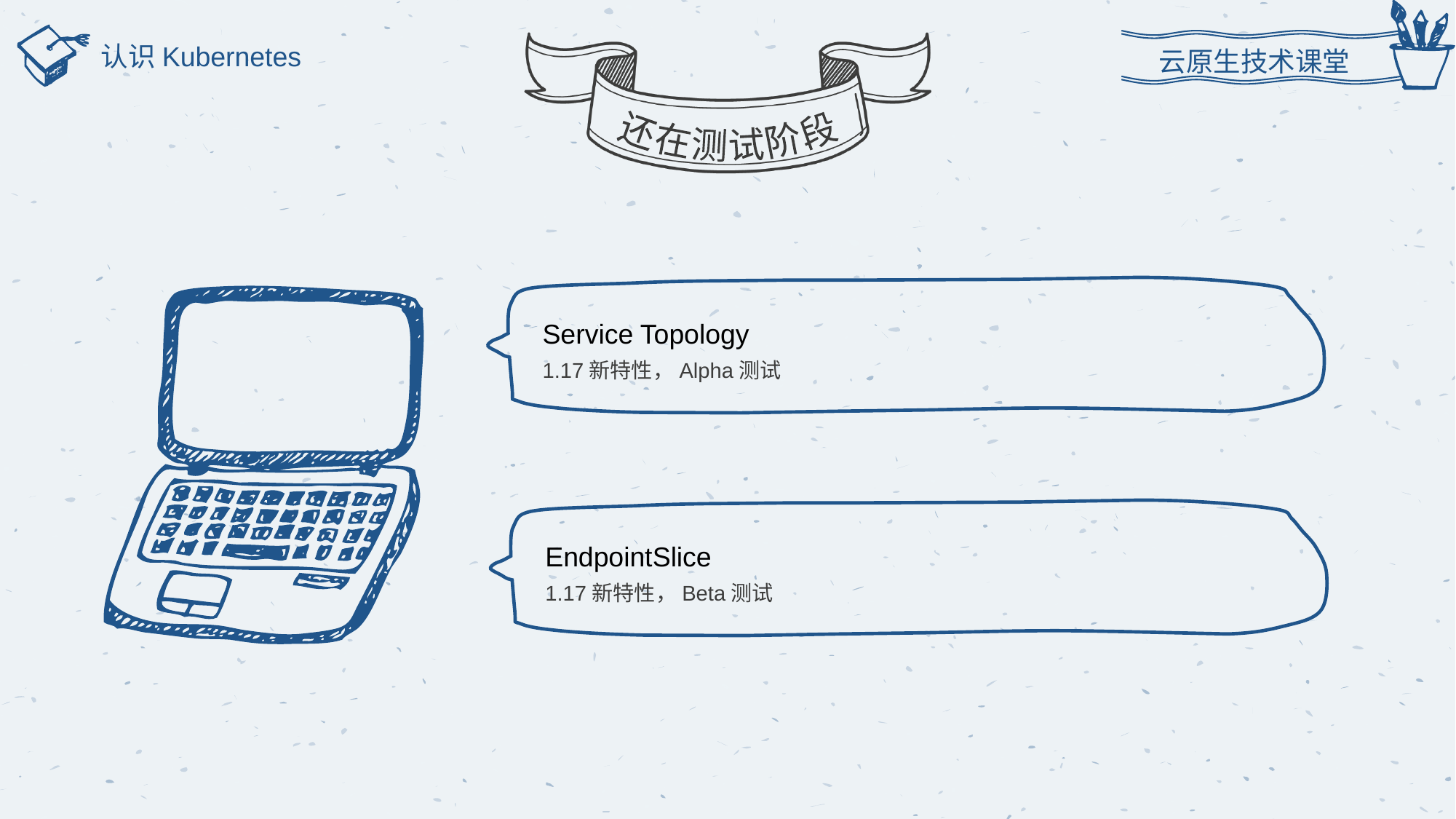

云原生技术课堂
还在测试阶段

认识Kubernetes

Service Topology
1.17新特性，Alpha测试

EndpointSlice
1.17新特性，Beta测试